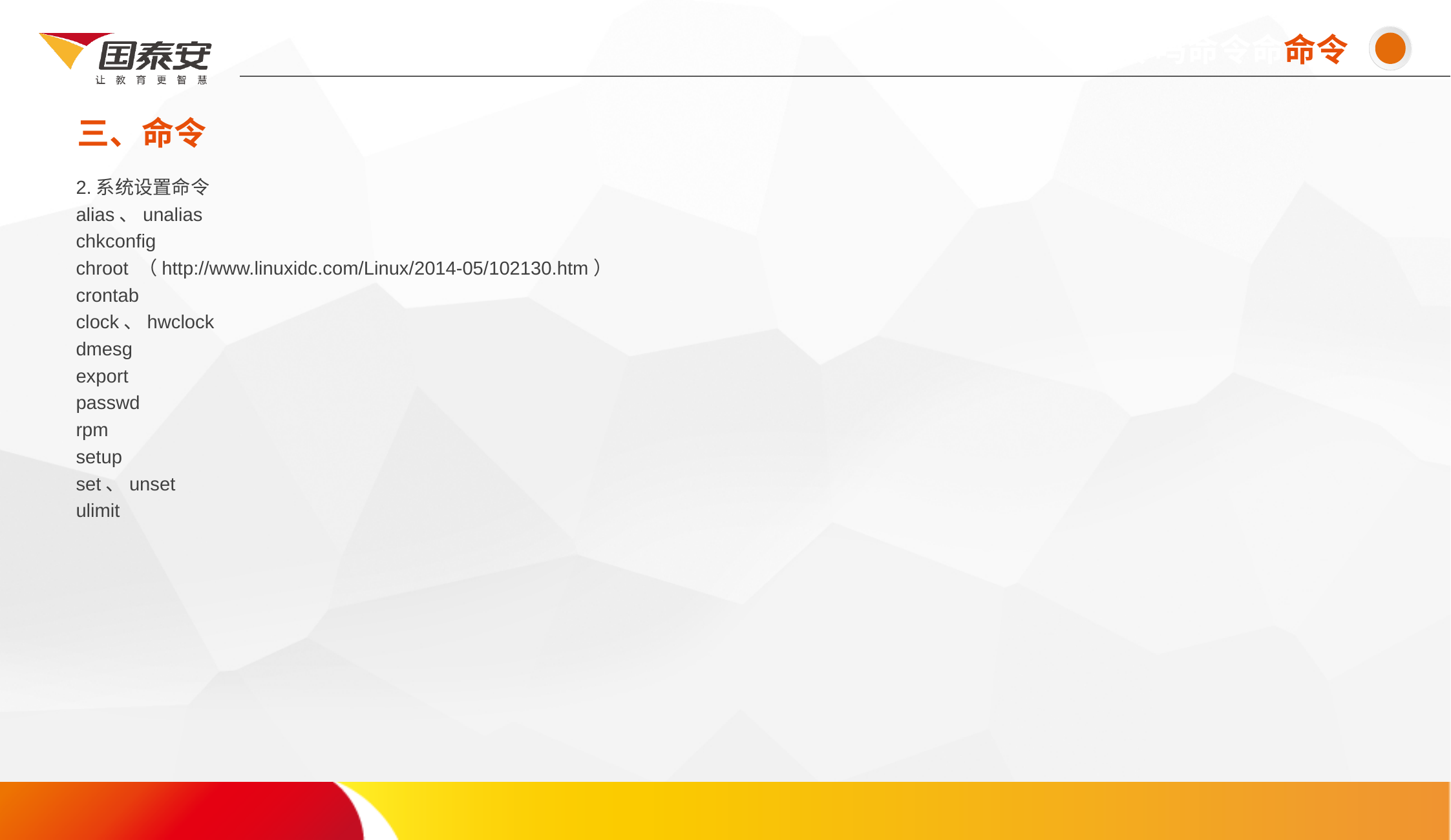

命令吗命令命命令
三、命令

# 2.系统设置命令 alias、unalias chkconfig chroot （http://www.linuxidc.com/Linux/2014-05/102130.htm） crontab clock、hwclock dmesg export passwd rpm setup set、unset ulimit